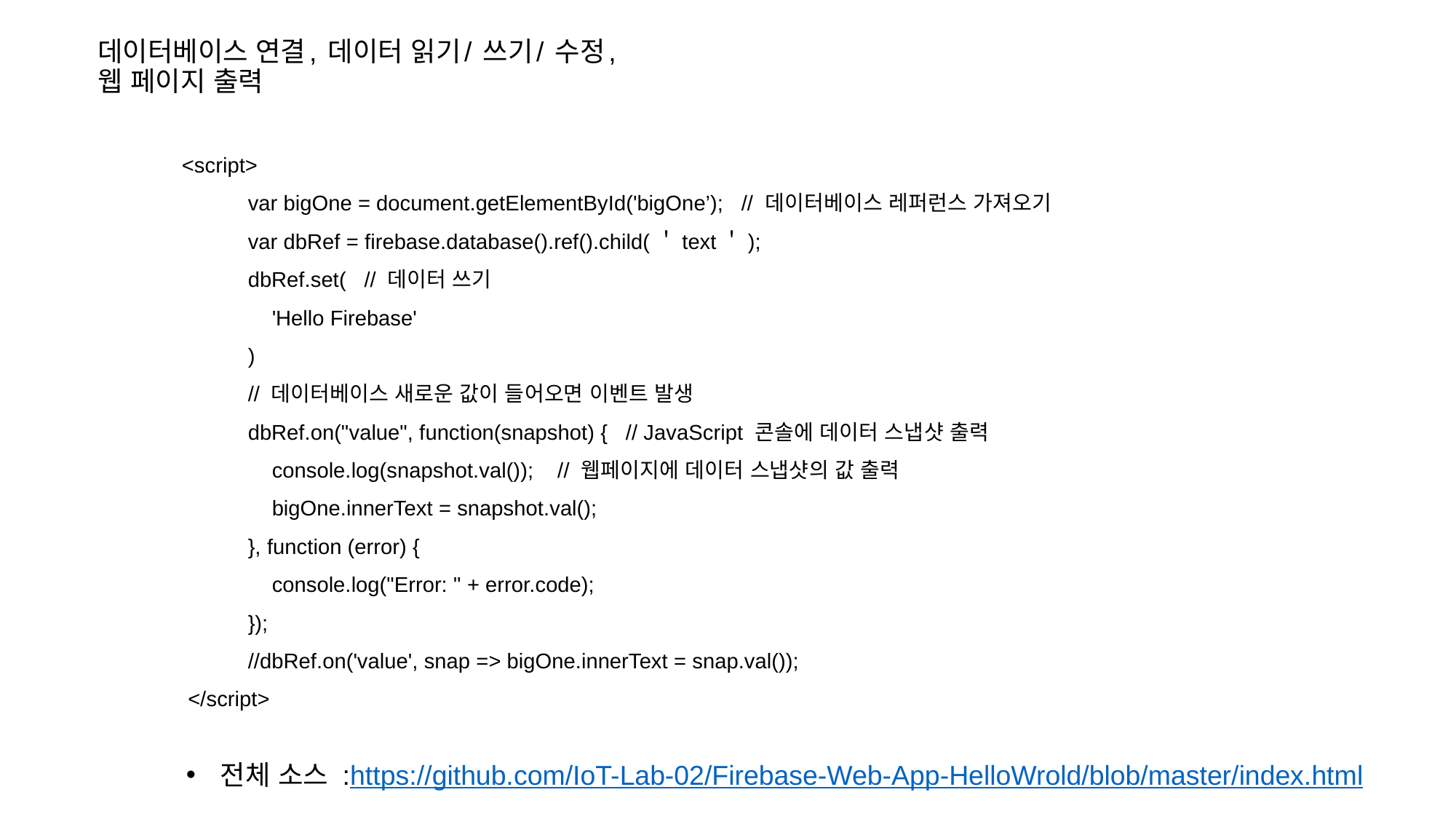

# 데이터베이스 연결, 데이터 읽기/ 쓰기/ 수정, 웹 페이지 출력
     <script>
                var bigOne = document.getElementById('bigOne’);   // 데이터베이스 레퍼런스 가져오기
                var dbRef = firebase.database().ref().child(＇text＇);
                dbRef.set(   // 데이터 쓰기
                    'Hello Firebase'
                )
                // 데이터베이스 새로운 값이 들어오면 이벤트 발생
                dbRef.on("value", function(snapshot) {   // JavaScript 콘솔에 데이터 스냅샷 출력
                    console.log(snapshot.val());    // 웹페이지에 데이터 스냅샷의 값 출력
                    bigOne.innerText = snapshot.val();
                }, function (error) {
                    console.log("Error: " + error.code);
                });
                //dbRef.on('value', snap => bigOne.innerText = snap.val());
      </script>
전체 소스 :https://github.com/IoT-Lab-02/Firebase-Web-App-HelloWrold/blob/master/index.html